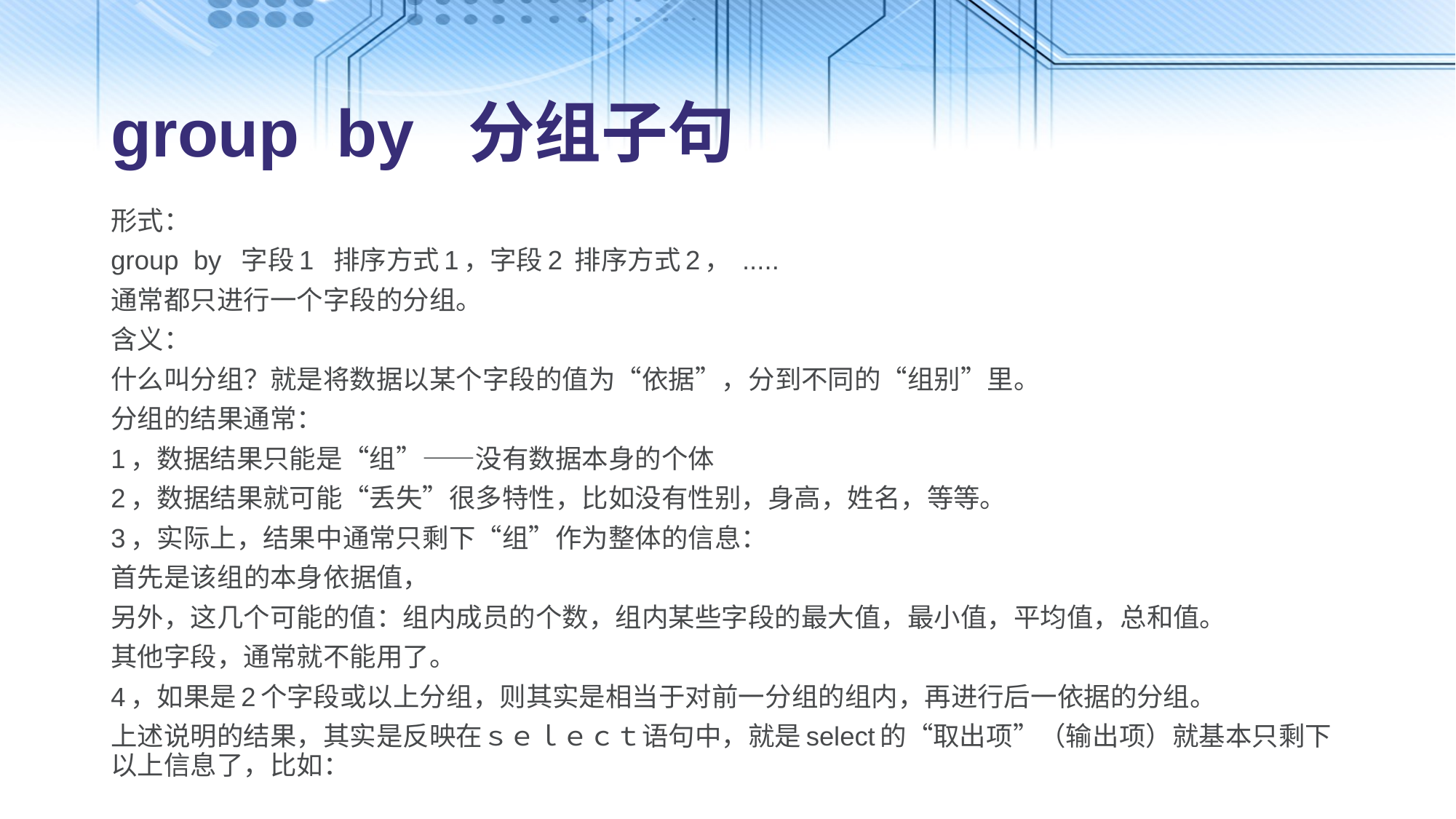

# group  by  分组子句
形式：
group  by  字段1  排序方式1，字段2 排序方式2， .....
通常都只进行一个字段的分组。
含义：
什么叫分组？就是将数据以某个字段的值为“依据”，分到不同的“组别”里。
分组的结果通常：
1，数据结果只能是“组”——没有数据本身的个体
2，数据结果就可能“丢失”很多特性，比如没有性别，身高，姓名，等等。
3，实际上，结果中通常只剩下“组”作为整体的信息：
首先是该组的本身依据值，
另外，这几个可能的值：组内成员的个数，组内某些字段的最大值，最小值，平均值，总和值。
其他字段，通常就不能用了。
4，如果是2个字段或以上分组，则其实是相当于对前一分组的组内，再进行后一依据的分组。
上述说明的结果，其实是反映在ｓｅｌｅｃｔ语句中，就是select的“取出项”（输出项）就基本只剩下以上信息了，比如：